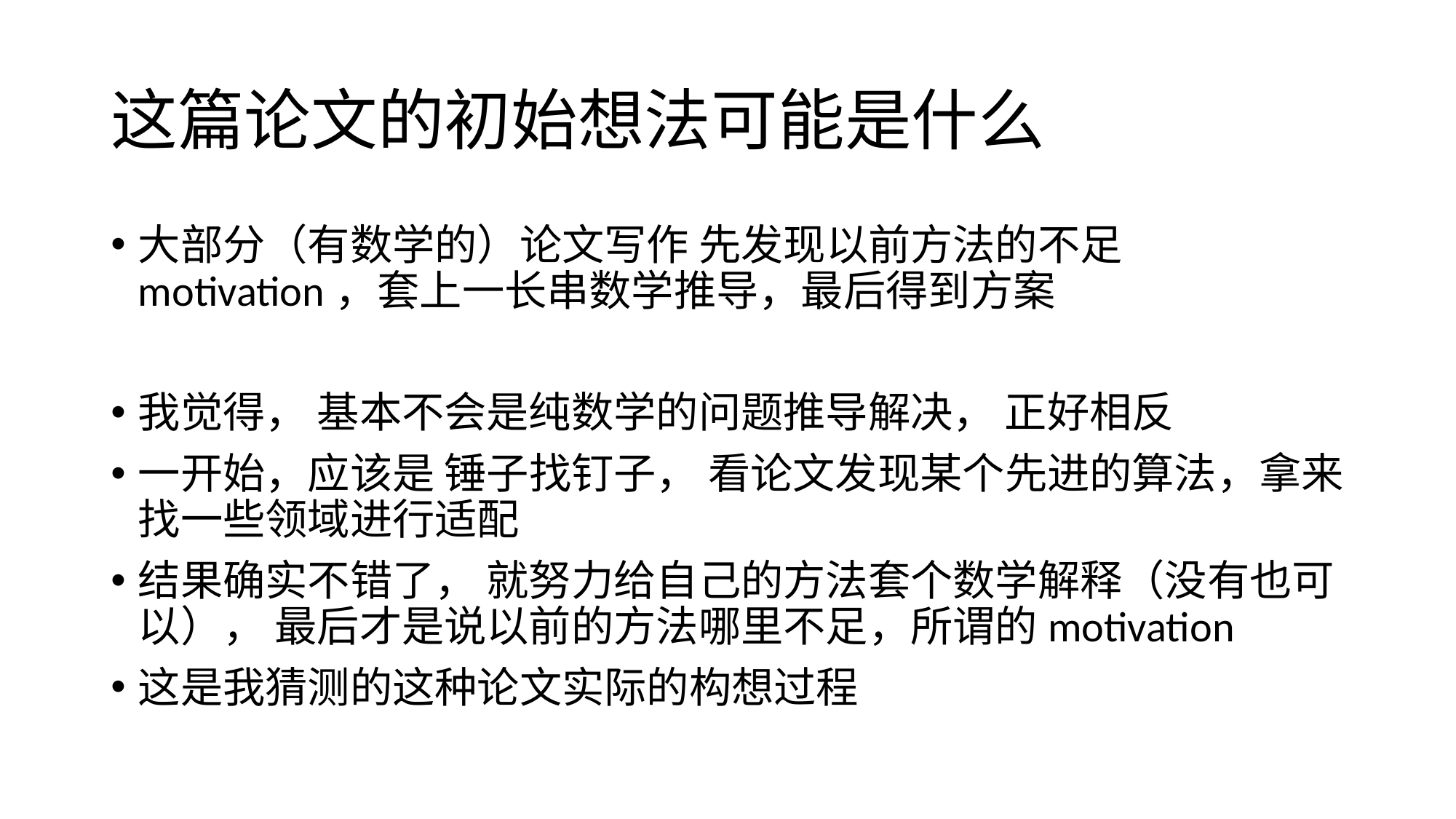

# 这篇论文的初始想法可能是什么
大部分（有数学的）论文写作 先发现以前方法的不足motivation，套上一长串数学推导，最后得到方案

我觉得， 基本不会是纯数学的问题推导解决， 正好相反
一开始，应该是 锤子找钉子， 看论文发现某个先进的算法，拿来找一些领域进行适配
结果确实不错了， 就努力给自己的方法套个数学解释（没有也可以）， 最后才是说以前的方法哪里不足，所谓的motivation
这是我猜测的这种论文实际的构想过程